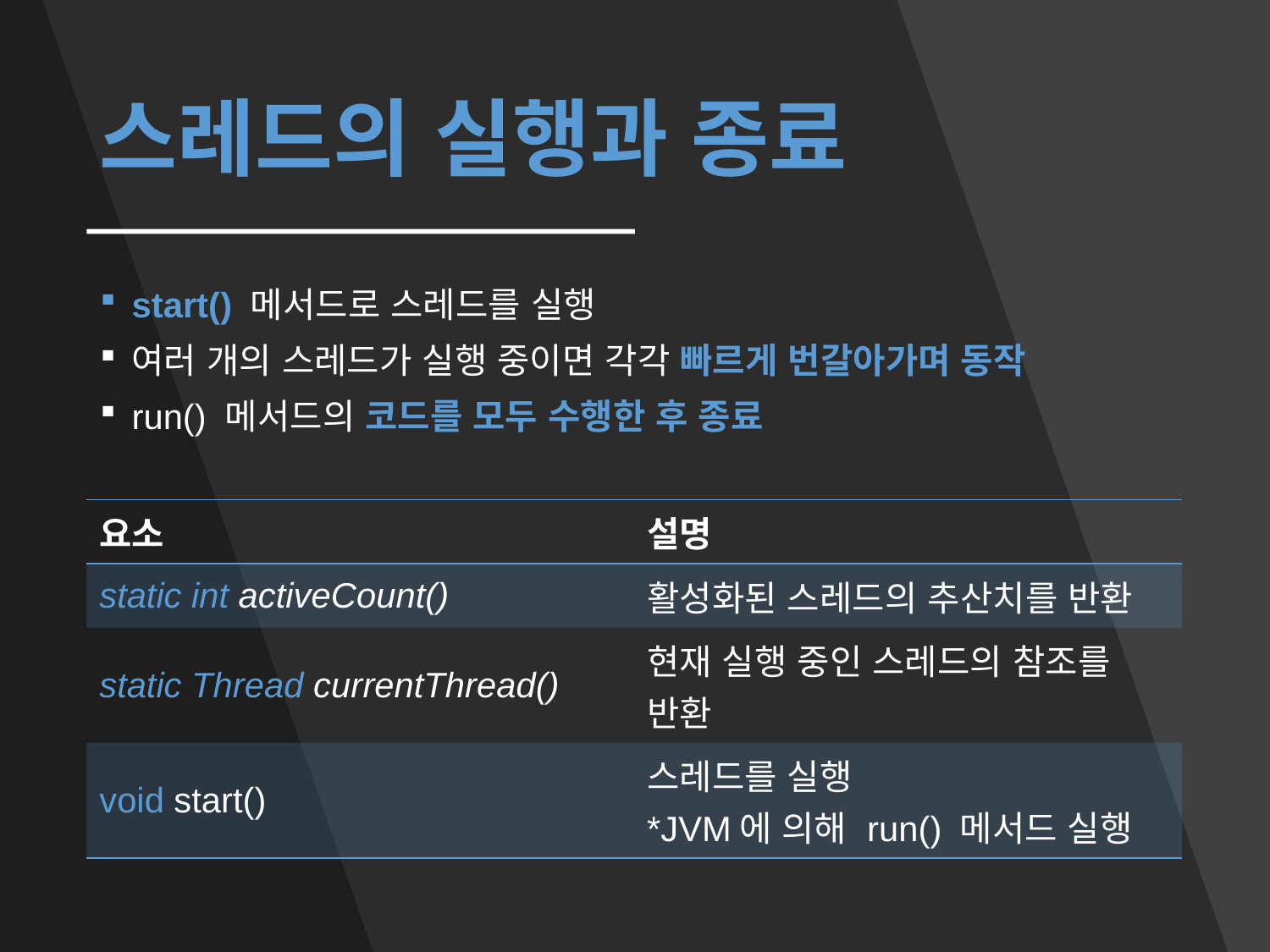

# 스레드의 실행과 종료

start() 메서드로 스레드를 실행
여러 개의 스레드가 실행 중이면 각각 빠르게 번갈아가며 동작
run() 메서드의 코드를 모두 수행한 후 종료
| 요소 | 설명 |
| --- | --- |
| static int activeCount() | 활성화된 스레드의 추산치를 반환 |
| static Thread currentThread() | 현재 실행 중인 스레드의 참조를 반환 |
| void start() | 스레드를 실행 \*JVM에 의해 run() 메서드 실행 |